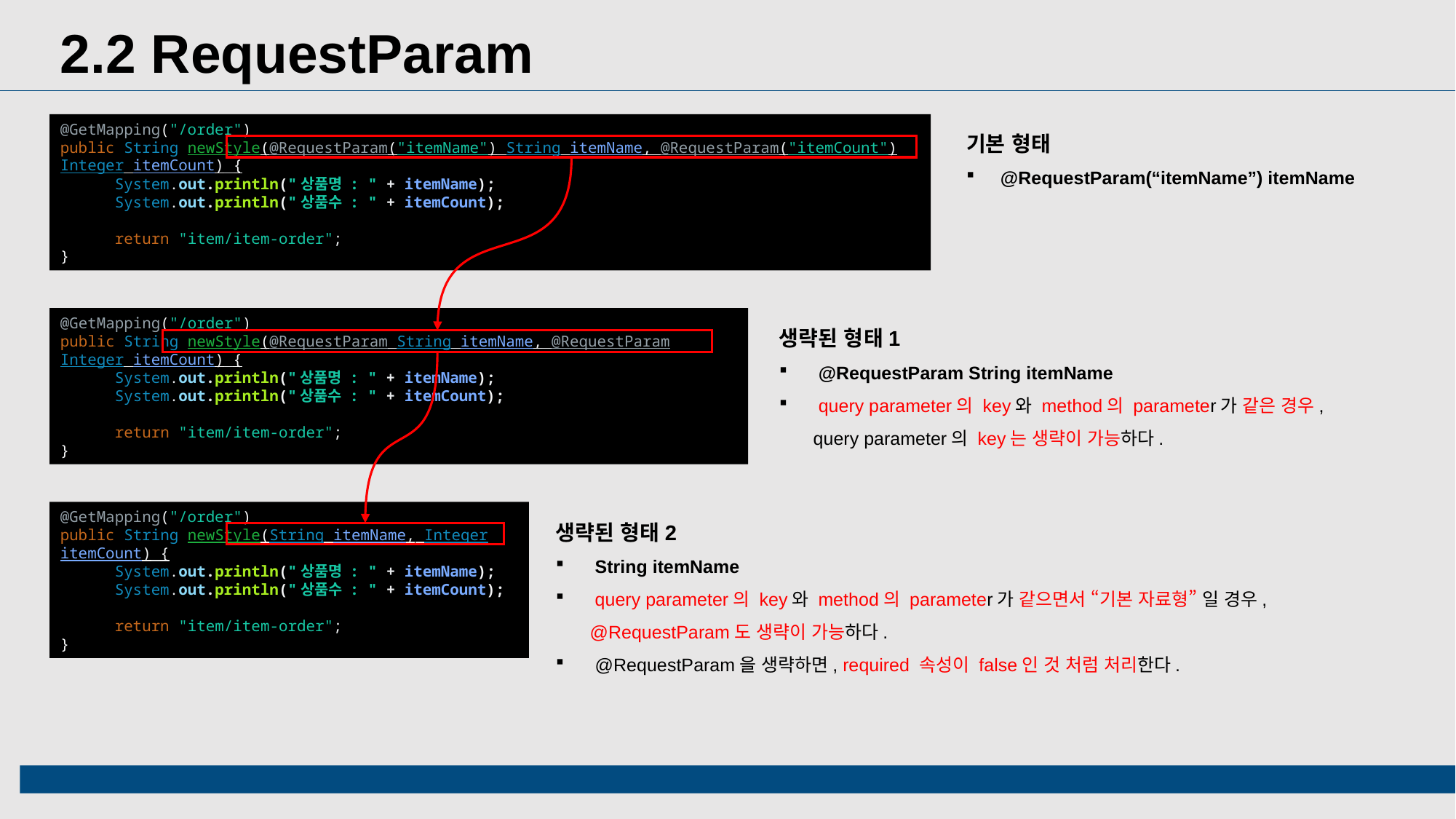

2.2 RequestParam
기본 형태
@RequestParam(“itemName”) itemName
@GetMapping("/order")
public String newStyle(@RequestParam("itemName") String itemName, @RequestParam("itemCount") Integer itemCount) {
System.out.println("상품명 : " + itemName);
System.out.println("상품수 : " + itemCount);

return "item/item-order";
}

@GetMapping("/order")
public String newStyle(@RequestParam String itemName, @RequestParam Integer itemCount) {
System.out.println("상품명 : " + itemName);
System.out.println("상품수 : " + itemCount);

return "item/item-order";
}
생략된 형태1
 @RequestParam String itemName
 query parameter의 key와 method의 parameter가 같은 경우, query parameter의 key는 생략이 가능하다.

@GetMapping("/order")
public String newStyle(String itemName, Integer itemCount) {
System.out.println("상품명 : " + itemName);
System.out.println("상품수 : " + itemCount);

return "item/item-order";
}
생략된 형태2
 String itemName
 query parameter의 key와 method의 parameter가 같으면서 “기본 자료형” 일 경우,  @RequestParam도 생략이 가능하다.
 @RequestParam을 생략하면, required 속성이 false인 것 처럼 처리한다.